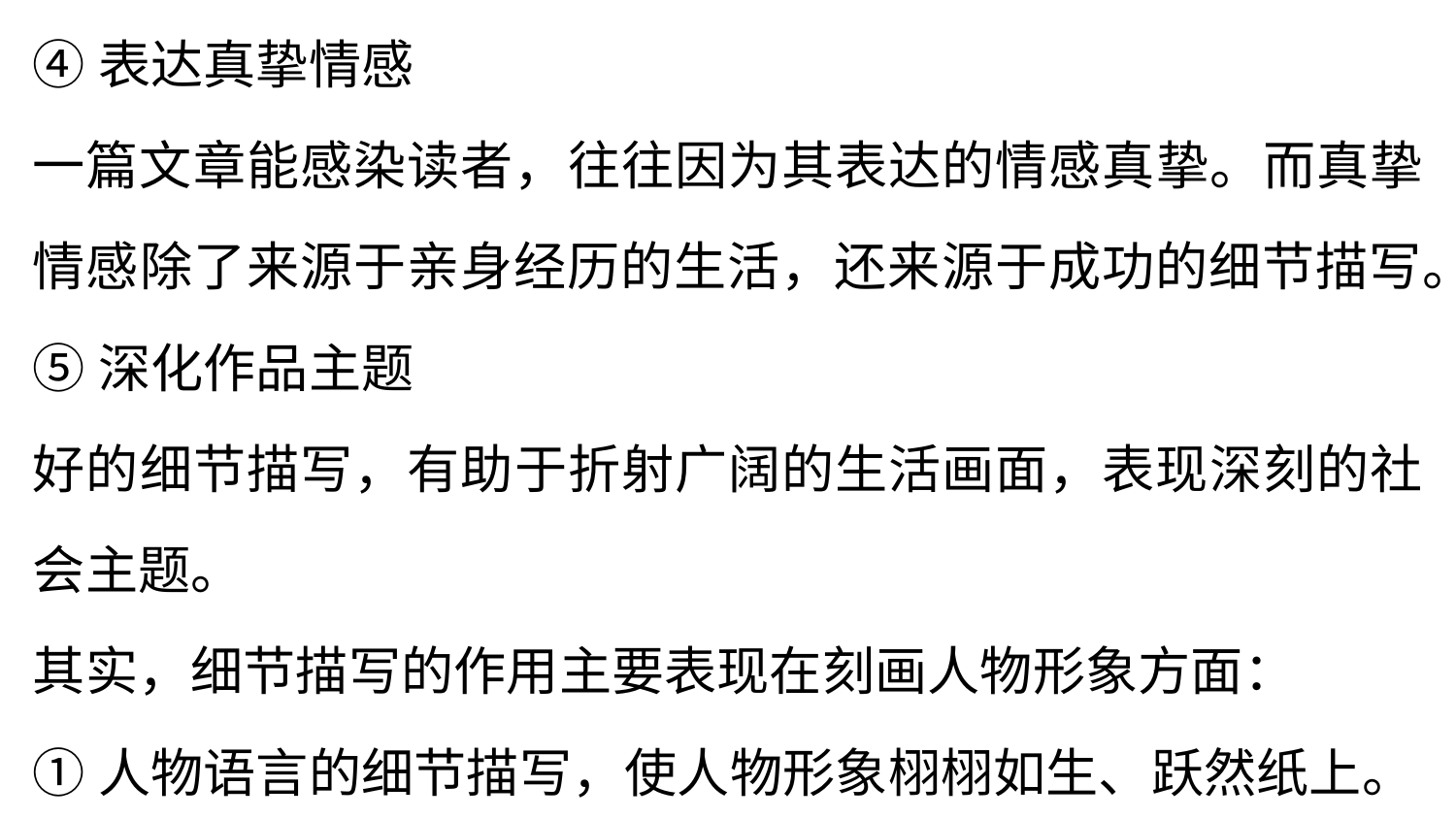

④表达真挚情感
一篇文章能感染读者，往往因为其表达的情感真挚。而真挚情感除了来源于亲身经历的生活，还来源于成功的细节描写。
⑤深化作品主题
好的细节描写，有助于折射广阔的生活画面，表现深刻的社会主题。
其实，细节描写的作用主要表现在刻画人物形象方面：
①人物语言的细节描写，使人物形象栩栩如生、跃然纸上。